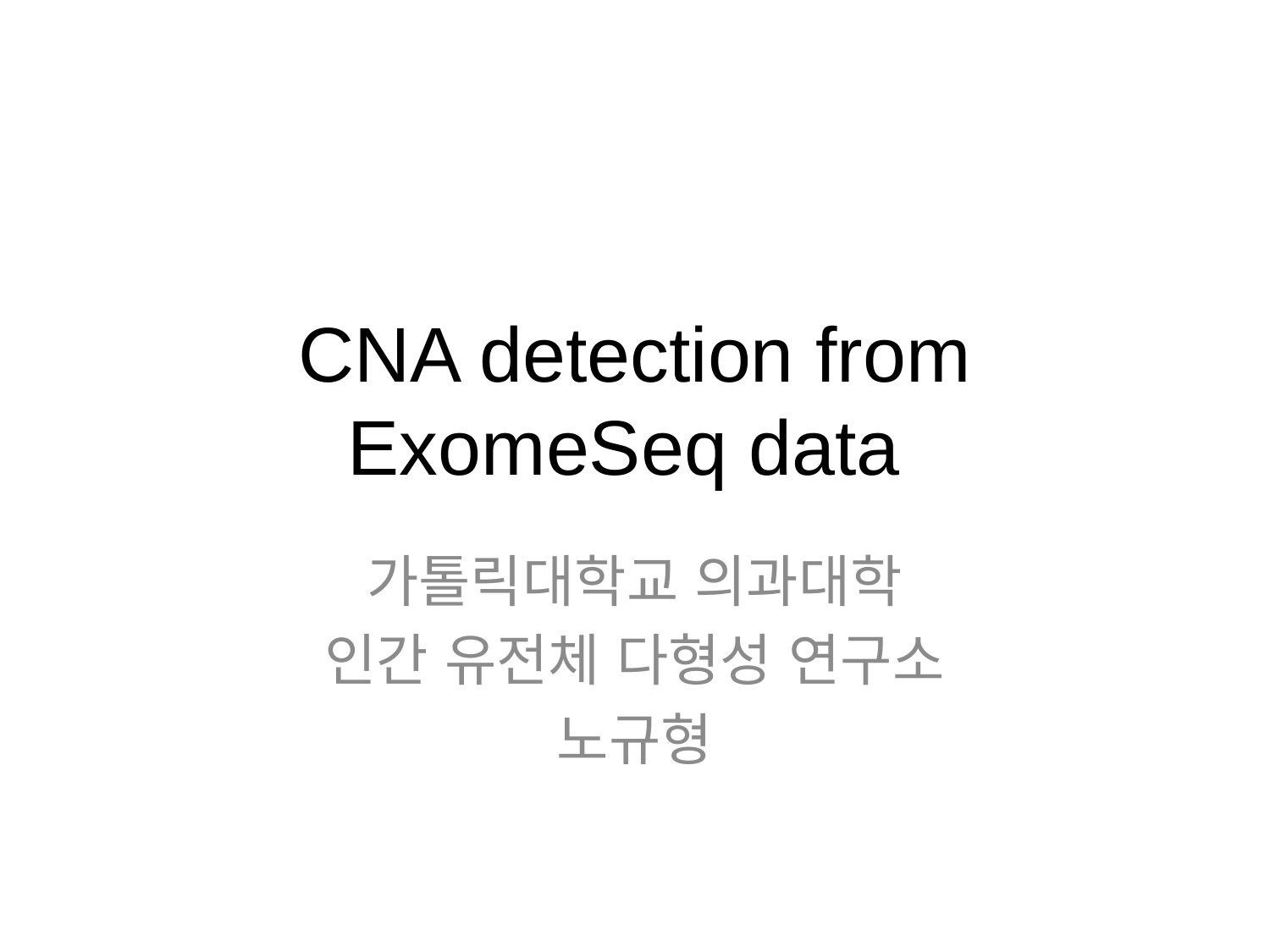

# CNA detection from ExomeSeq data
가톨릭대학교 의과대학
인간 유전체 다형성 연구소
노규형